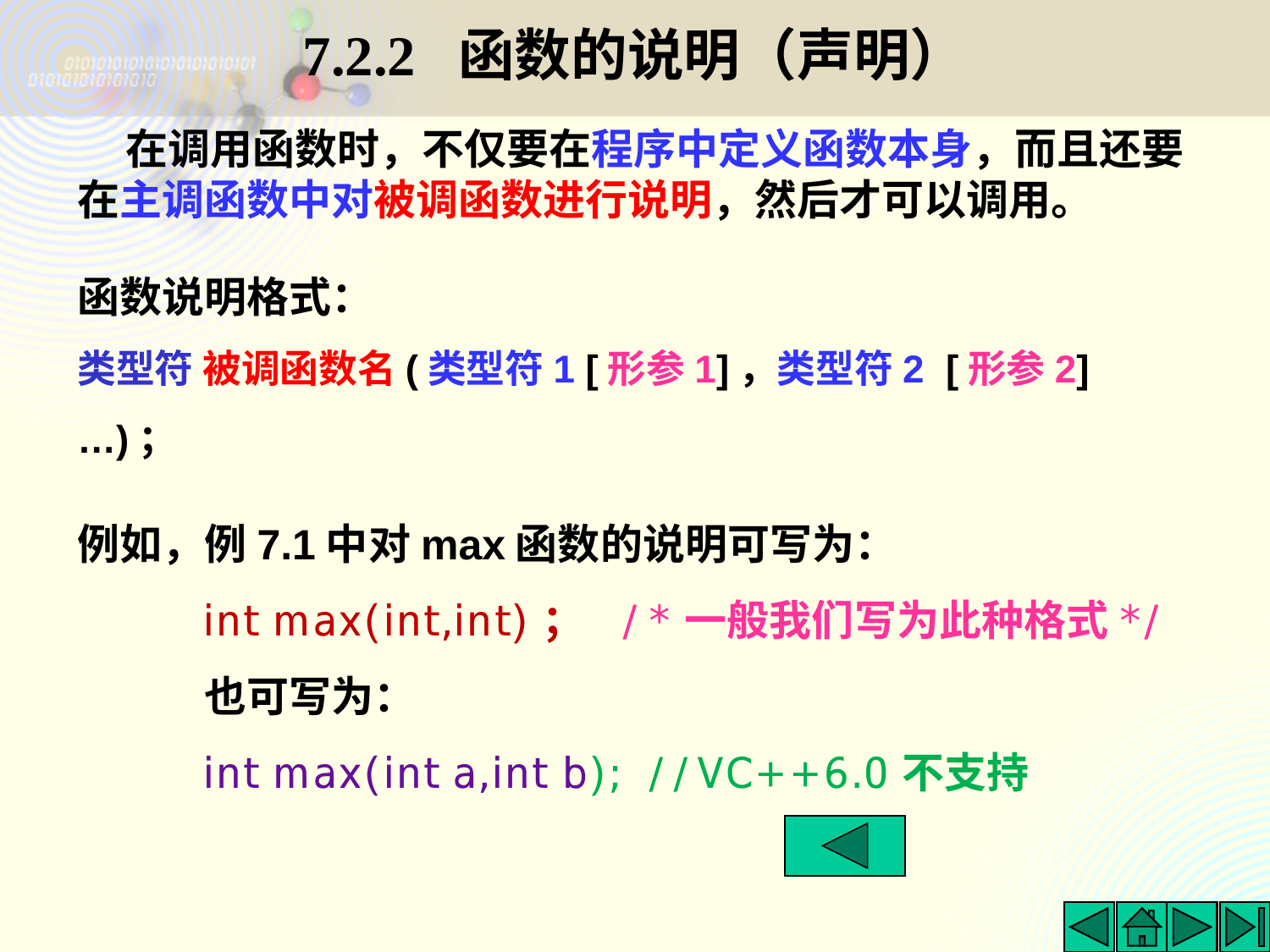

# 7.2.2  函数的说明（声明）
    在调用函数时，不仅要在程序中定义函数本身，而且还要在主调函数中对被调函数进行说明，然后才可以调用。
函数说明格式：
类型符 被调函数名(类型符1 [形参1]，类型符2  [形参2] …)；
例如，例7.1中对max函数的说明可写为：
int max(int,int)；   /*一般我们写为此种格式*/
也可写为：
int max(int a,int b);  //VC++6.0不支持